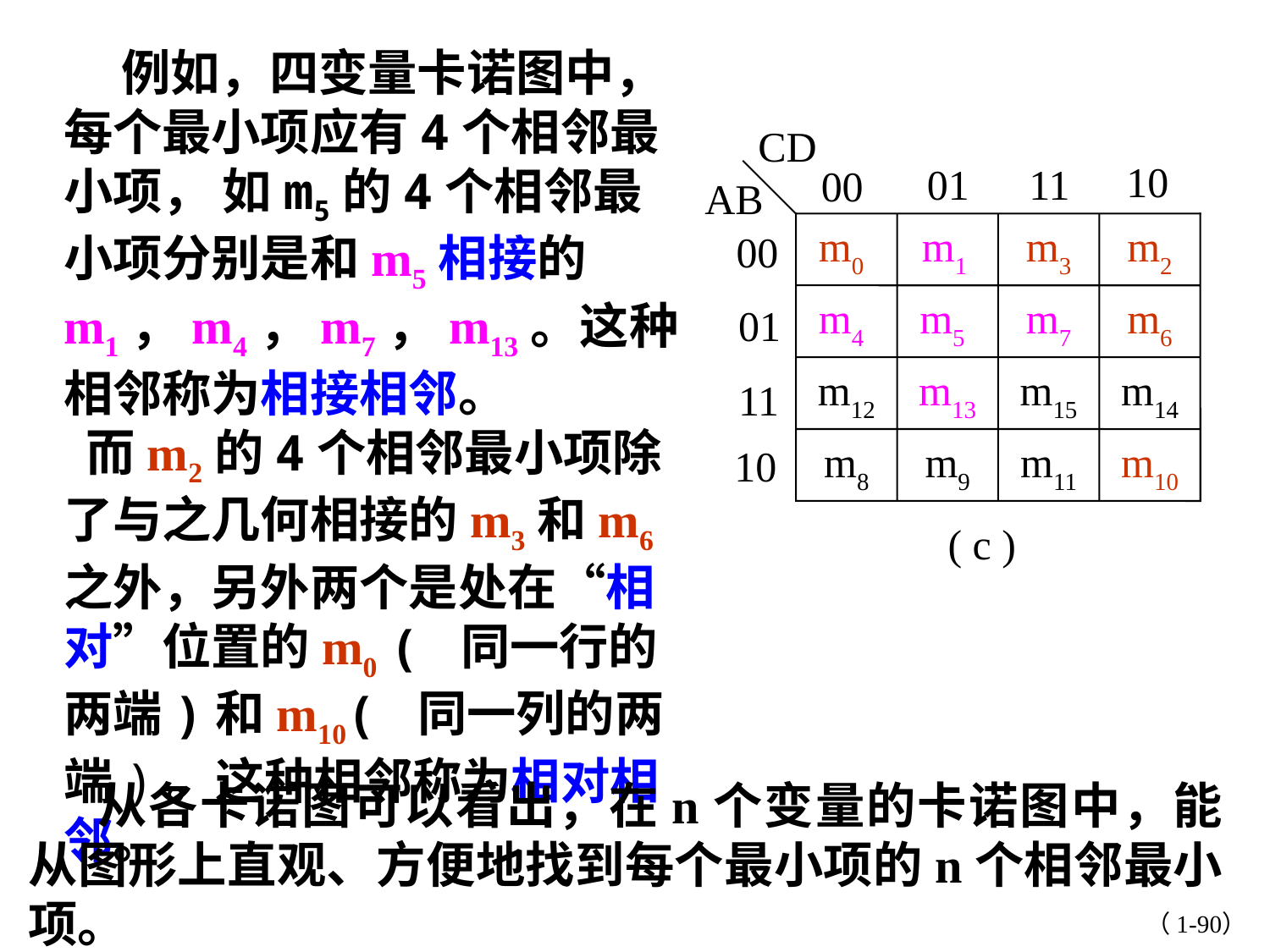

例如，四变量卡诺图中，每个最小项应有4个相邻最小项， 如m5的4个相邻最小项分别是和m5相接的 m1，m4，m7，m13。这种相邻称为相接相邻。
  而m2的4个相邻最小项除了与之几何相接的m3和m6之外，另外两个是处在“相对”位置的m0 ( 同一行的两端)和m10( 同一列的两端)。这种相邻称为相对相邻。
CD
10
01
11
00

AB
m0

m1

m3

m2

00
m4

m5
m7
m6
01
m12

m13
m15
m14
11
m8

m9
m11
m10
10

( c )
     从各卡诺图可以看出，在n个变量的卡诺图中，能从图形上直观、方便地找到每个最小项的n个相邻最小项。
（1-90）